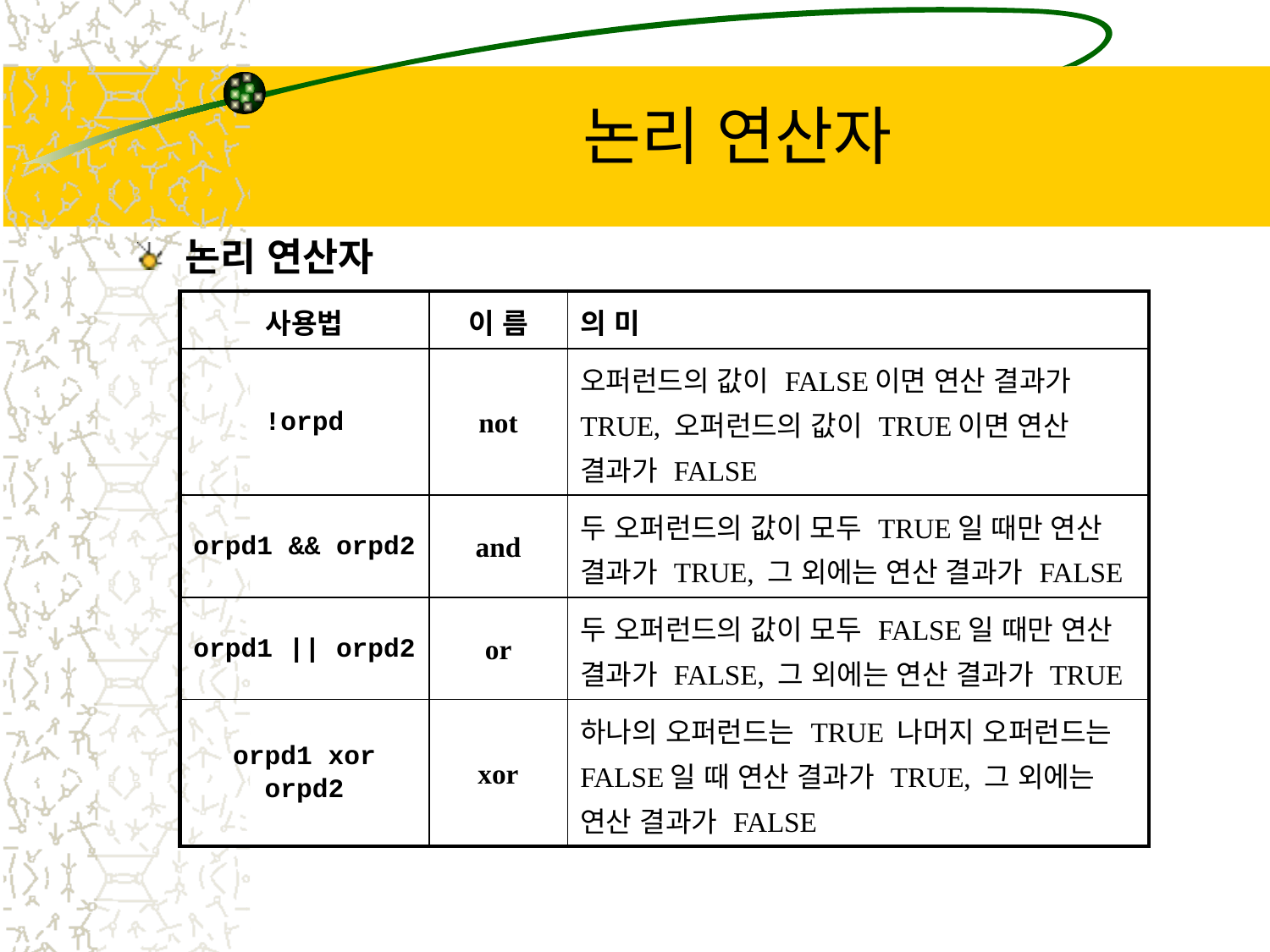

# 논리 연산자
논리 연산자
| 사용법 | 이 름 | 의 미 |
| --- | --- | --- |
| !orpd | not | 오퍼런드의 값이 FALSE이면 연산 결과가 TRUE, 오퍼런드의 값이 TRUE이면 연산 결과가 FALSE |
| orpd1 && orpd2 | and | 두 오퍼런드의 값이 모두 TRUE일 때만 연산 결과가 TRUE, 그 외에는 연산 결과가 FALSE |
| orpd1 || orpd2 | or | 두 오퍼런드의 값이 모두 FALSE일 때만 연산 결과가 FALSE, 그 외에는 연산 결과가 TRUE |
| orpd1 xor orpd2 | xor | 하나의 오퍼런드는 TRUE 나머지 오퍼런드는 FALSE일 때 연산 결과가 TRUE, 그 외에는 연산 결과가 FALSE |